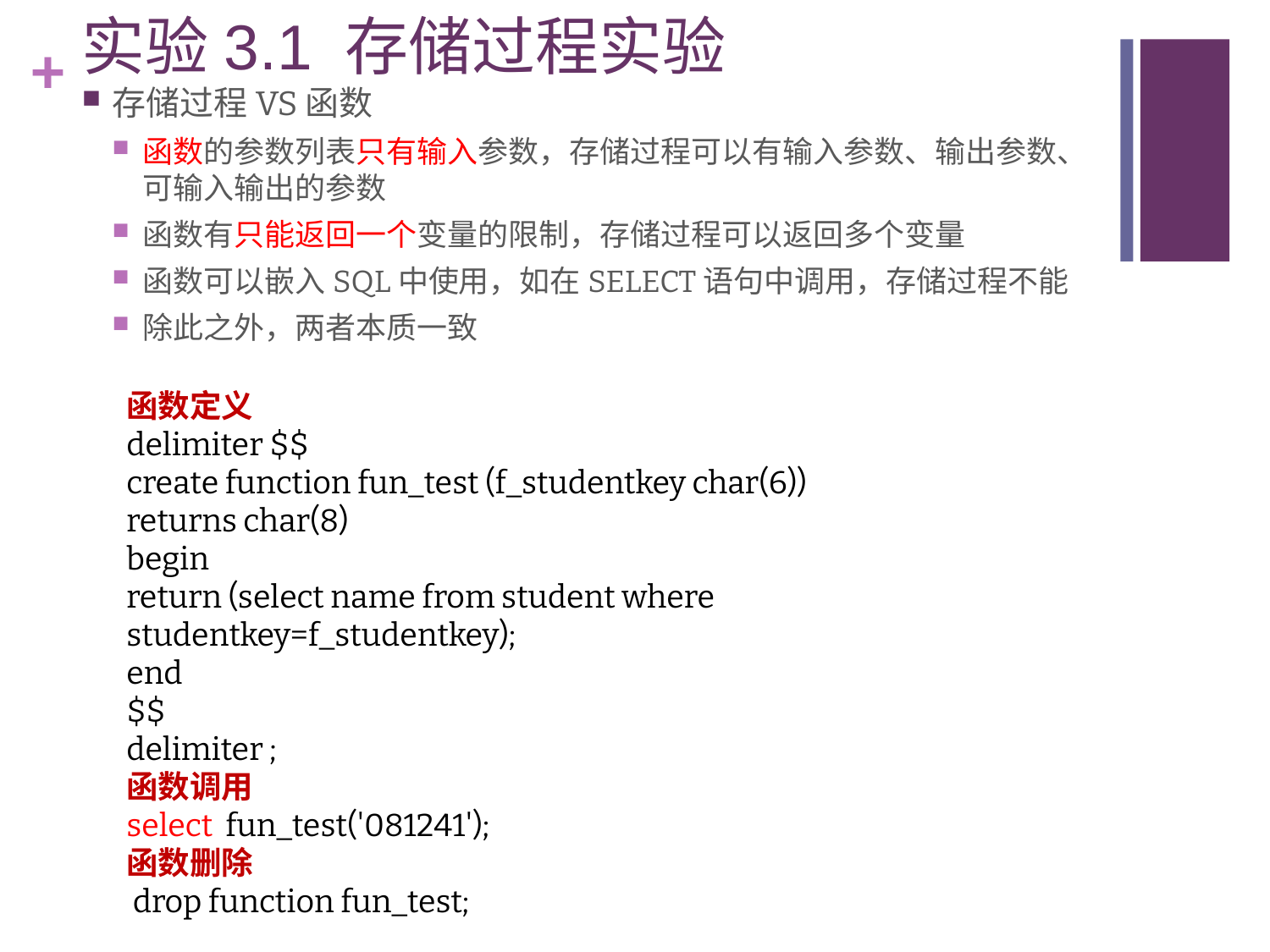

# 实验3.1 存储过程实验
存储过程VS函数
函数的参数列表只有输入参数，存储过程可以有输入参数、输出参数、可输入输出的参数
函数有只能返回一个变量的限制，存储过程可以返回多个变量
函数可以嵌入SQL中使用，如在SELECT语句中调用，存储过程不能
除此之外，两者本质一致
函数定义
delimiter $$
create function fun_test (f_studentkey char(6))
returns char(8)
begin
return (select name from student where studentkey=f_studentkey);
end
$$
delimiter ;
函数调用
select  fun_test('081241');
函数删除
 drop function fun_test;